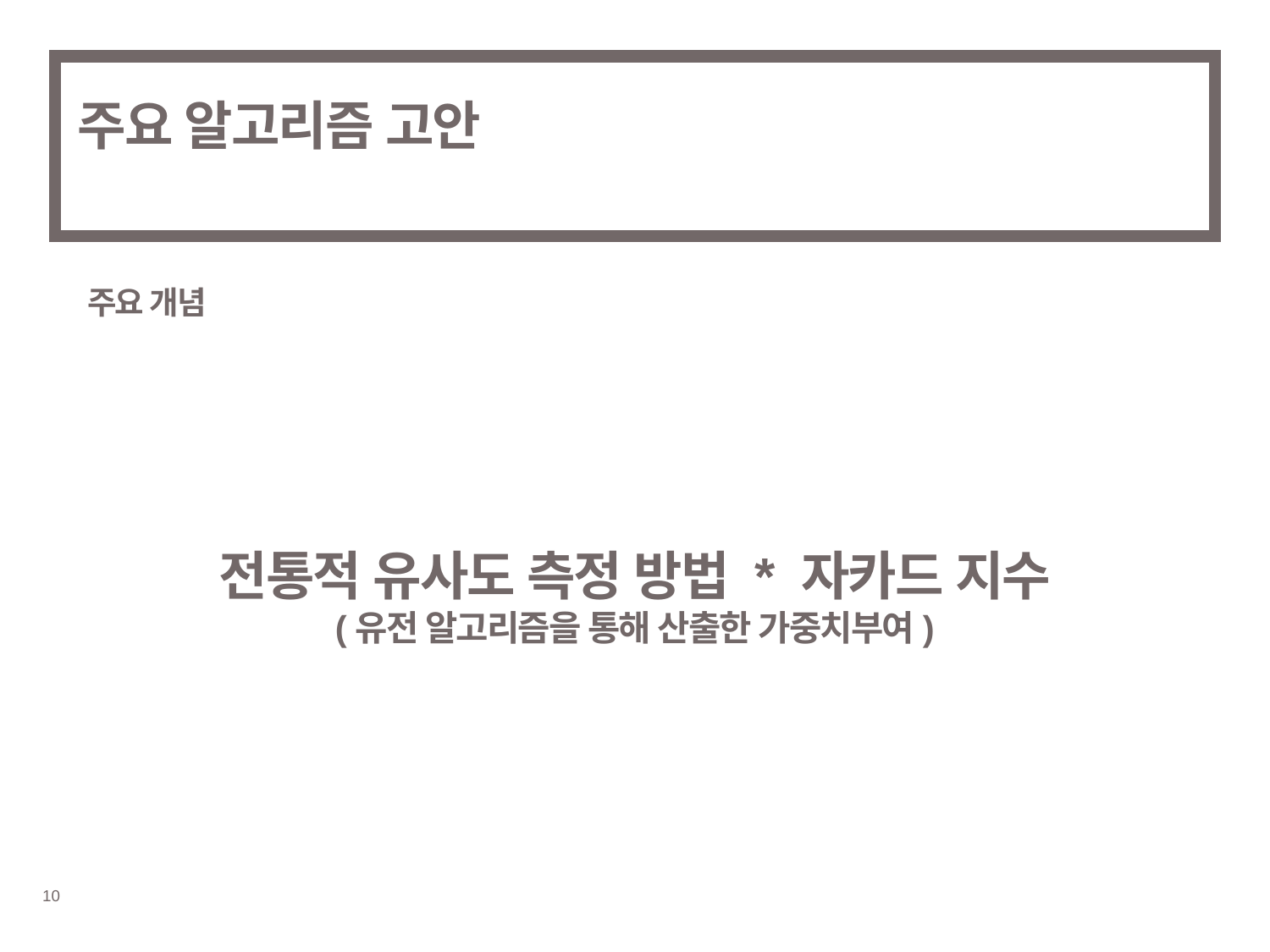

# 주요 알고리즘 고안
주요 개념

전통적 유사도 측정 방법 * 자카드 지수
(유전 알고리즘을 통해 산출한 가중치부여)